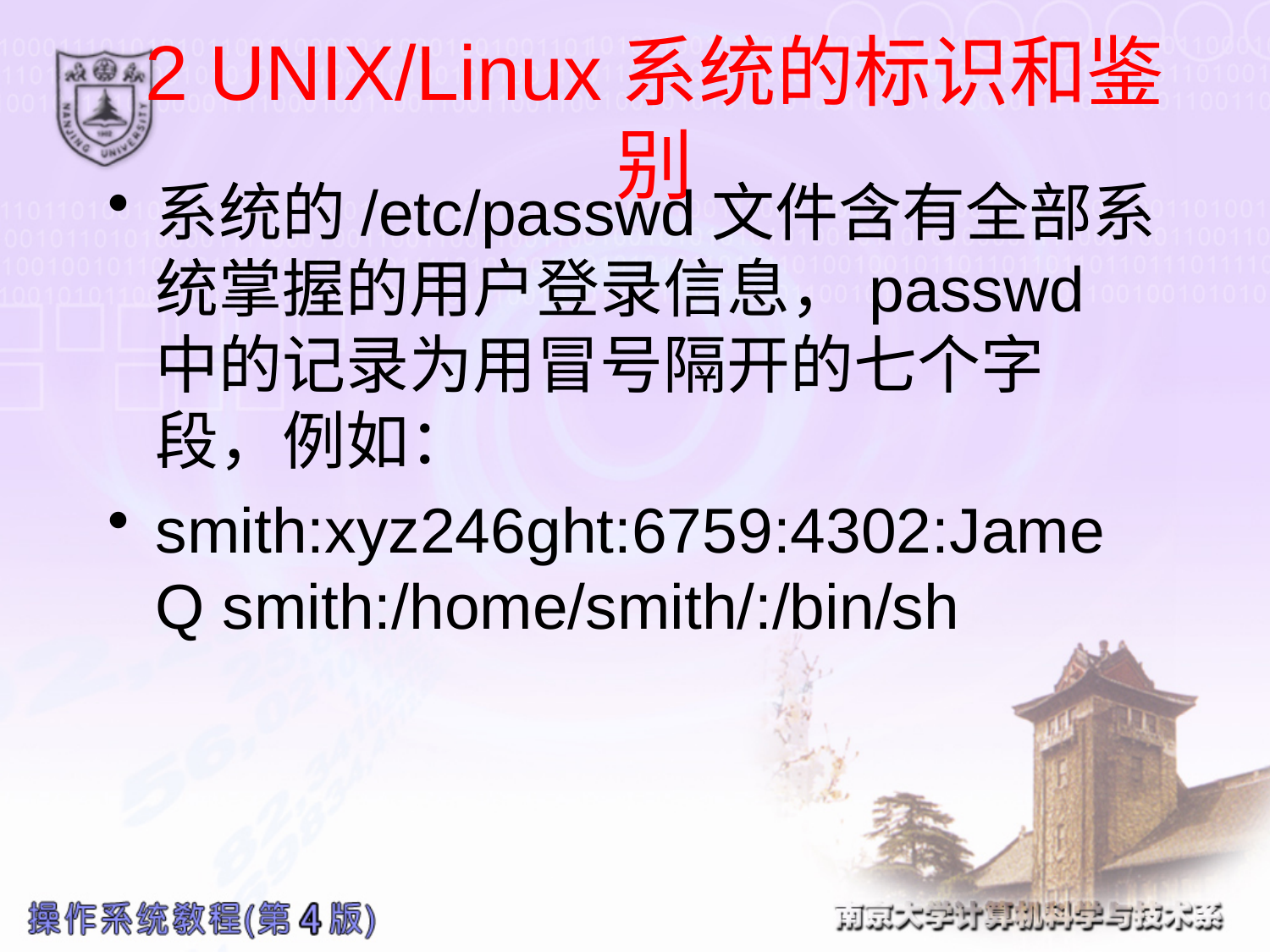

# 2 UNIX/Linux系统的标识和鉴别
系统的/etc/passwd文件含有全部系统掌握的用户登录信息，passwd中的记录为用冒号隔开的七个字段，例如：
smith:xyz246ght:6759:4302:Jame Q smith:/home/smith/:/bin/sh